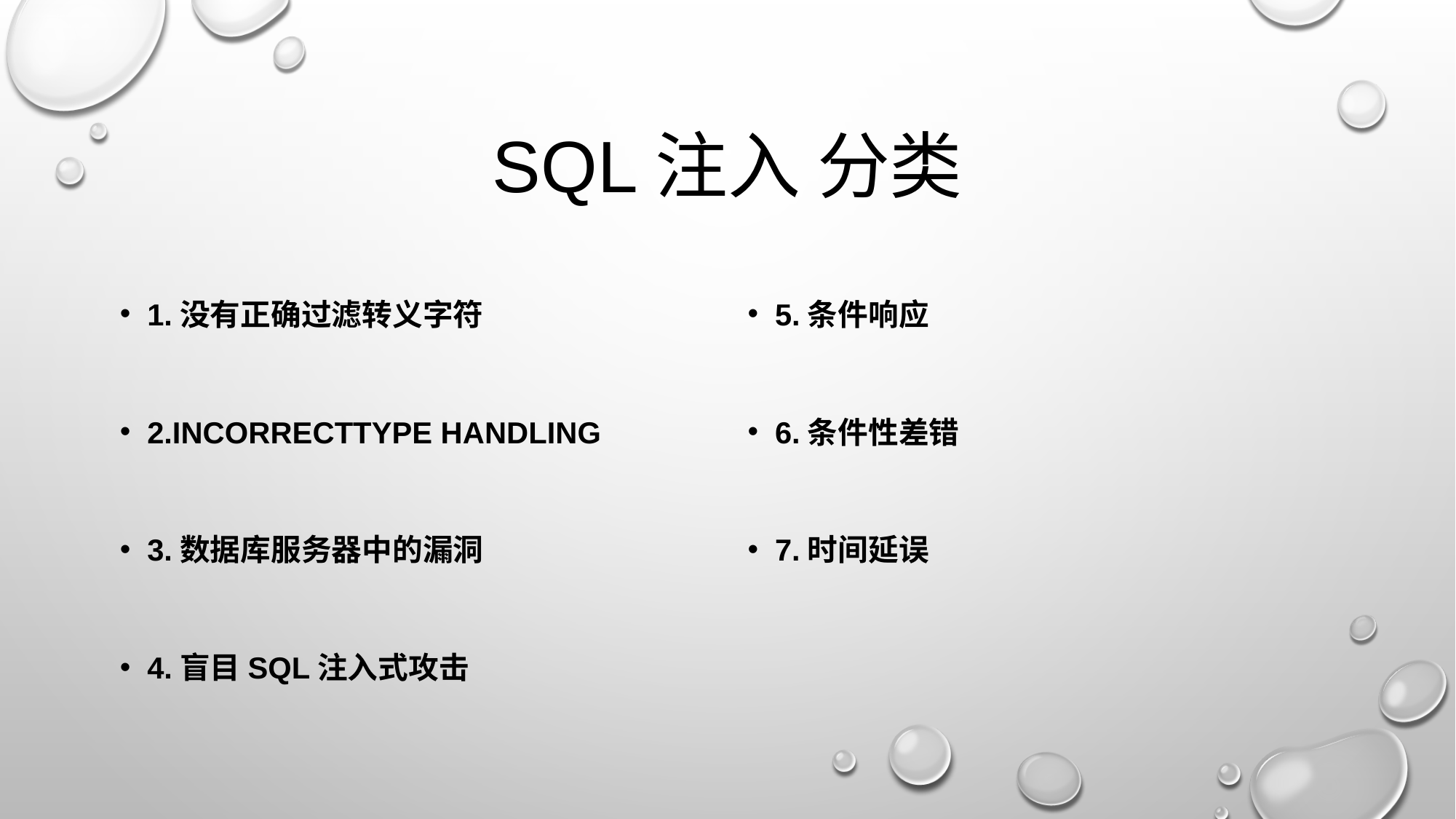

# SQL注入 分类
1.没有正确过滤转义字符

2.Incorrecttype handling

3.数据库服务器中的漏洞

4.盲目SQL注入式攻击
5.条件响应

6.条件性差错

7.时间延误